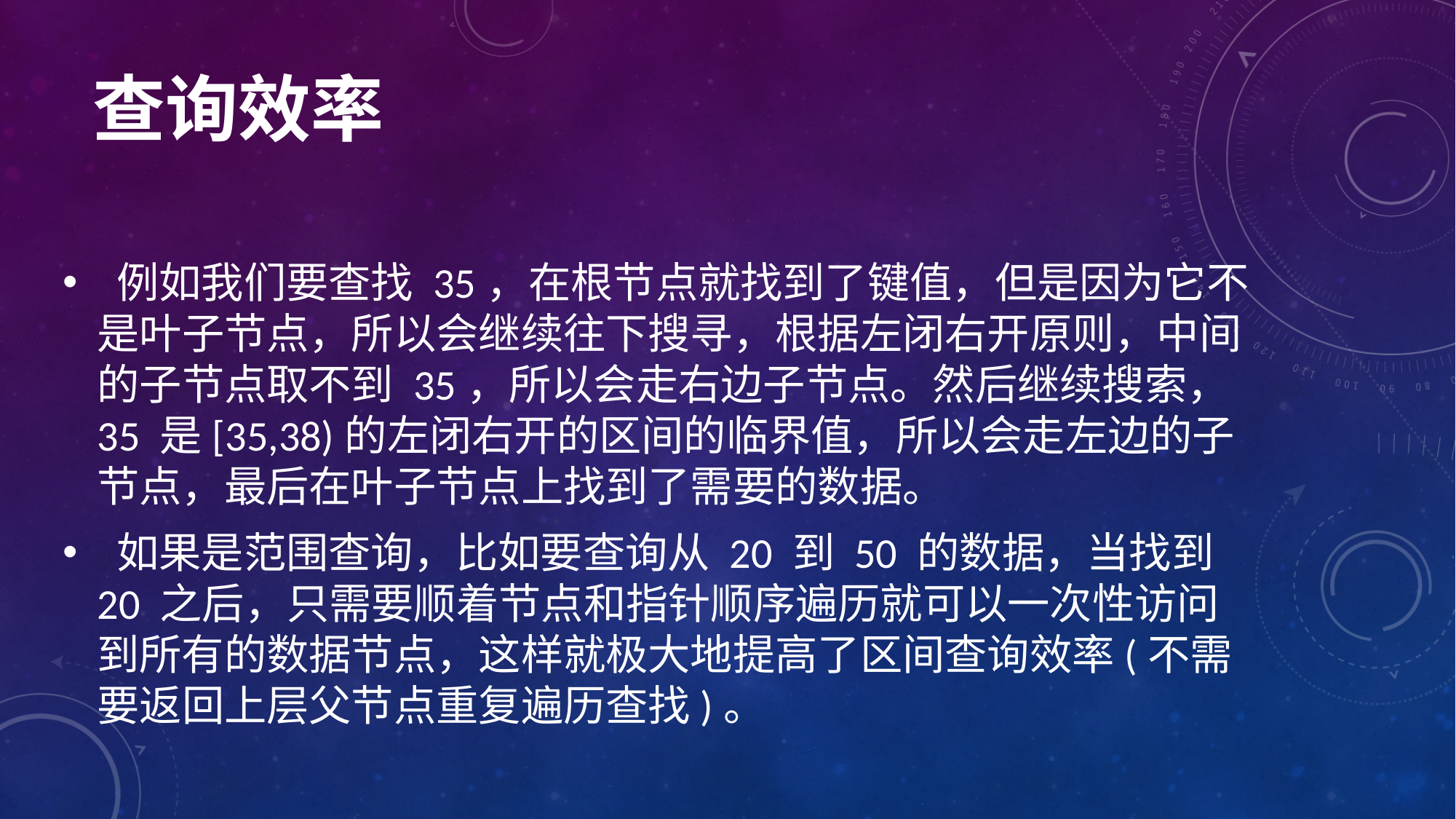

# 查询效率
 例如我们要查找 35，在根节点就找到了键值，但是因为它不是叶子节点，所以会继续往下搜寻，根据左闭右开原则，中间的子节点取不到 35，所以会走右边子节点。然后继续搜索，35 是[35,38)的左闭右开的区间的临界值，所以会走左边的子节点，最后在叶子节点上找到了需要的数据。
 如果是范围查询，比如要查询从 20 到 50 的数据，当找到 20 之后，只需要顺着节点和指针顺序遍历就可以一次性访问到所有的数据节点，这样就极大地提高了区间查询效率(不需要返回上层父节点重复遍历查找)。